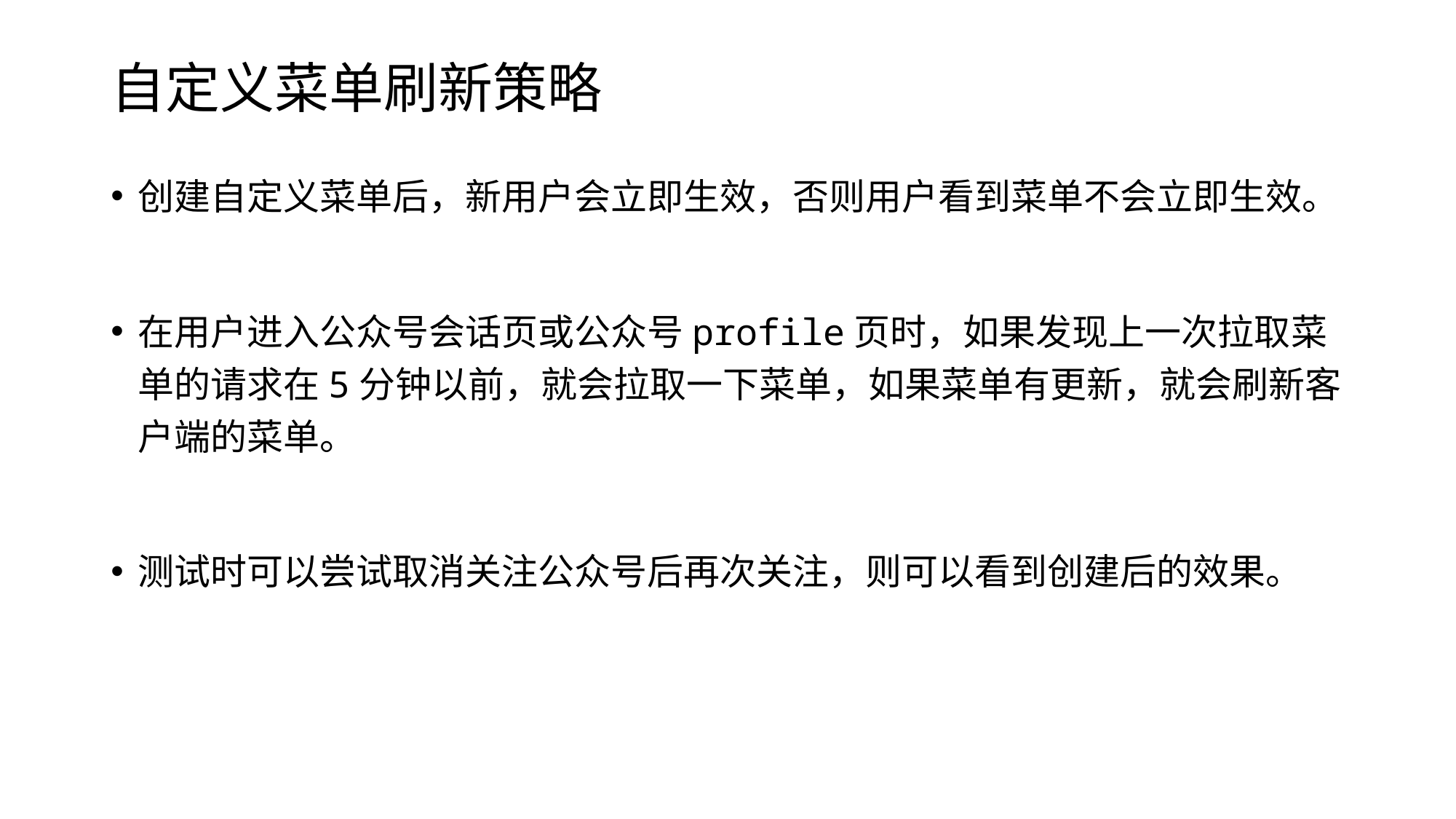

自定义菜单刷新策略
创建自定义菜单后，新用户会立即生效，否则用户看到菜单不会立即生效。

在用户进入公众号会话页或公众号profile页时，如果发现上一次拉取菜单的请求在5分钟以前，就会拉取一下菜单，如果菜单有更新，就会刷新客户端的菜单。

测试时可以尝试取消关注公众号后再次关注，则可以看到创建后的效果。